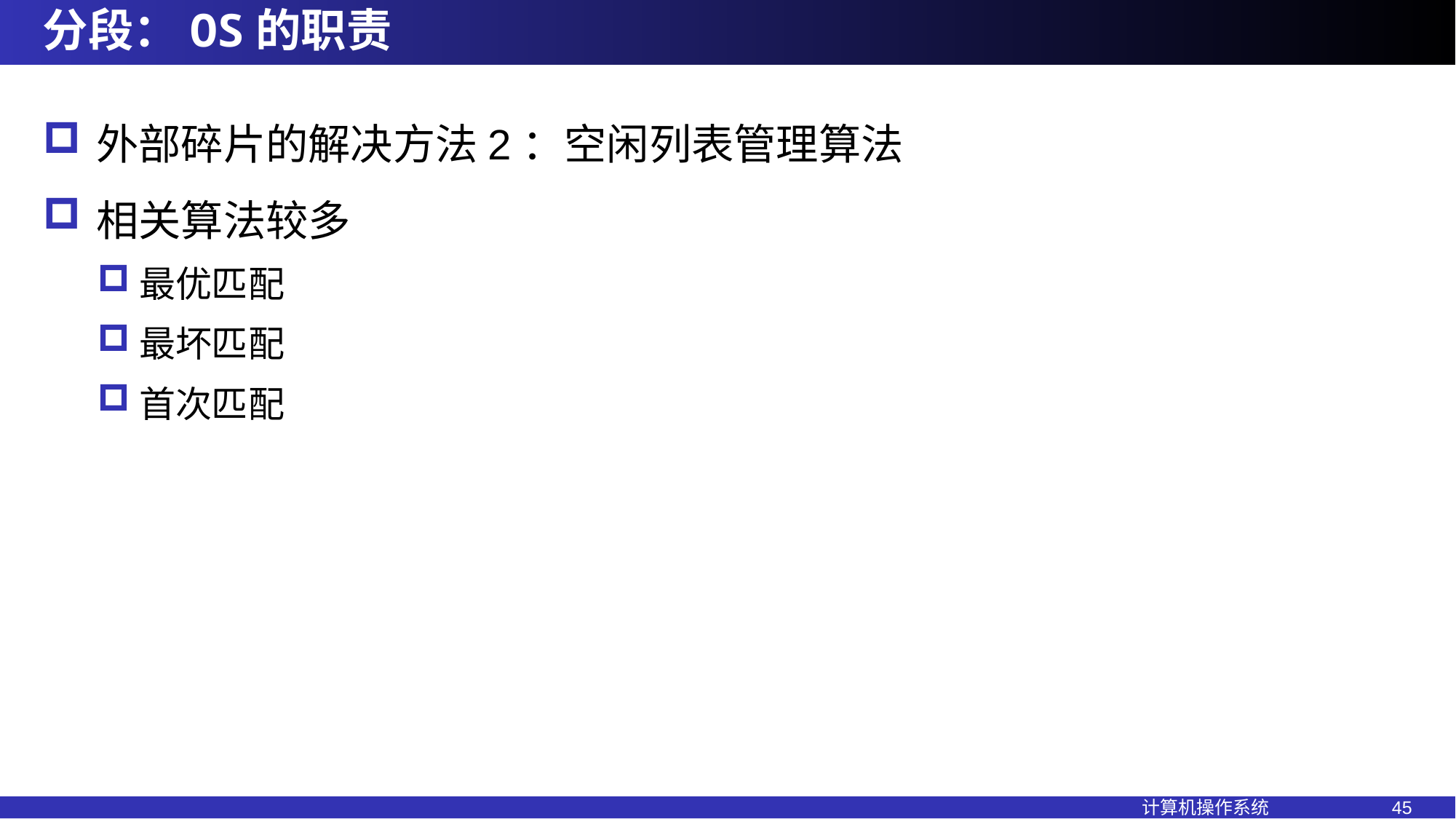

# 分段：OS的职责
外部碎片的解决方法2：空闲列表管理算法
相关算法较多
最优匹配
最坏匹配
首次匹配
计算机操作系统                     45